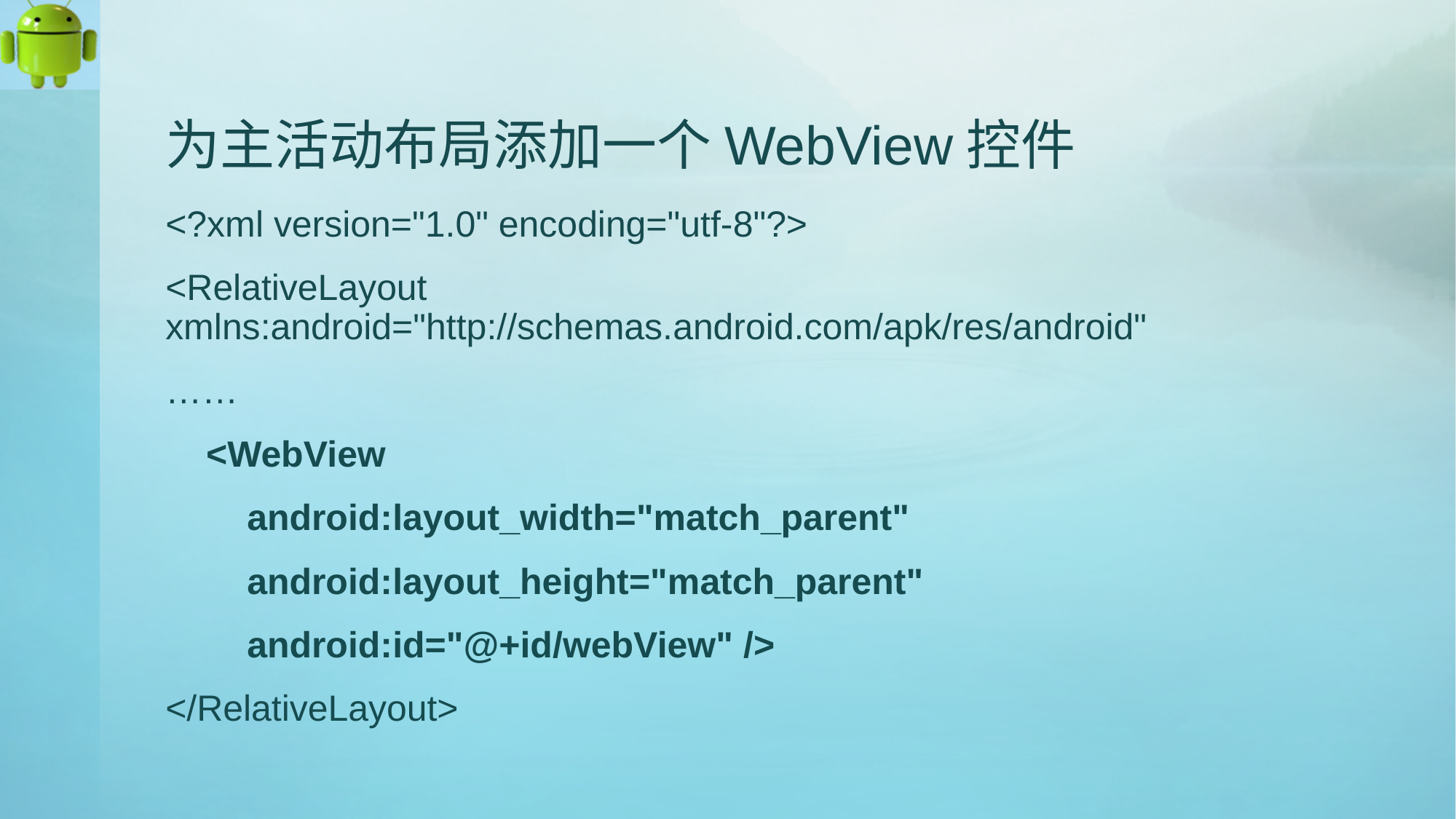

# 为主活动布局添加一个WebView控件
<?xml version="1.0" encoding="utf-8"?>
<RelativeLayout xmlns:android="http://schemas.android.com/apk/res/android"
……
    <WebView
        android:layout_width="match_parent"
        android:layout_height="match_parent"
        android:id="@+id/webView" />
</RelativeLayout>